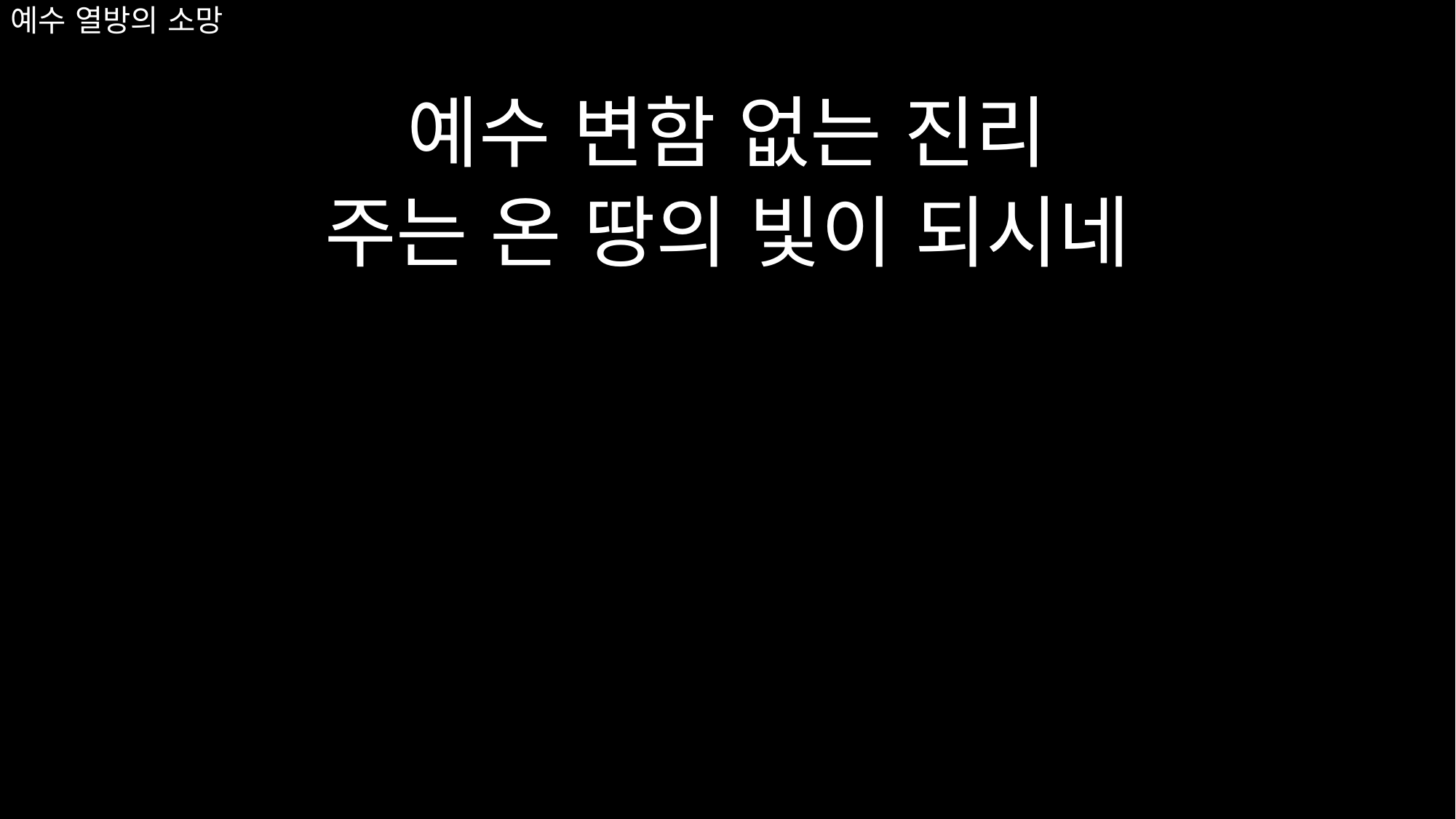

# 예수 열방의 소망
예수 변함 없는 진리
주는 온 땅의 빛이 되시네